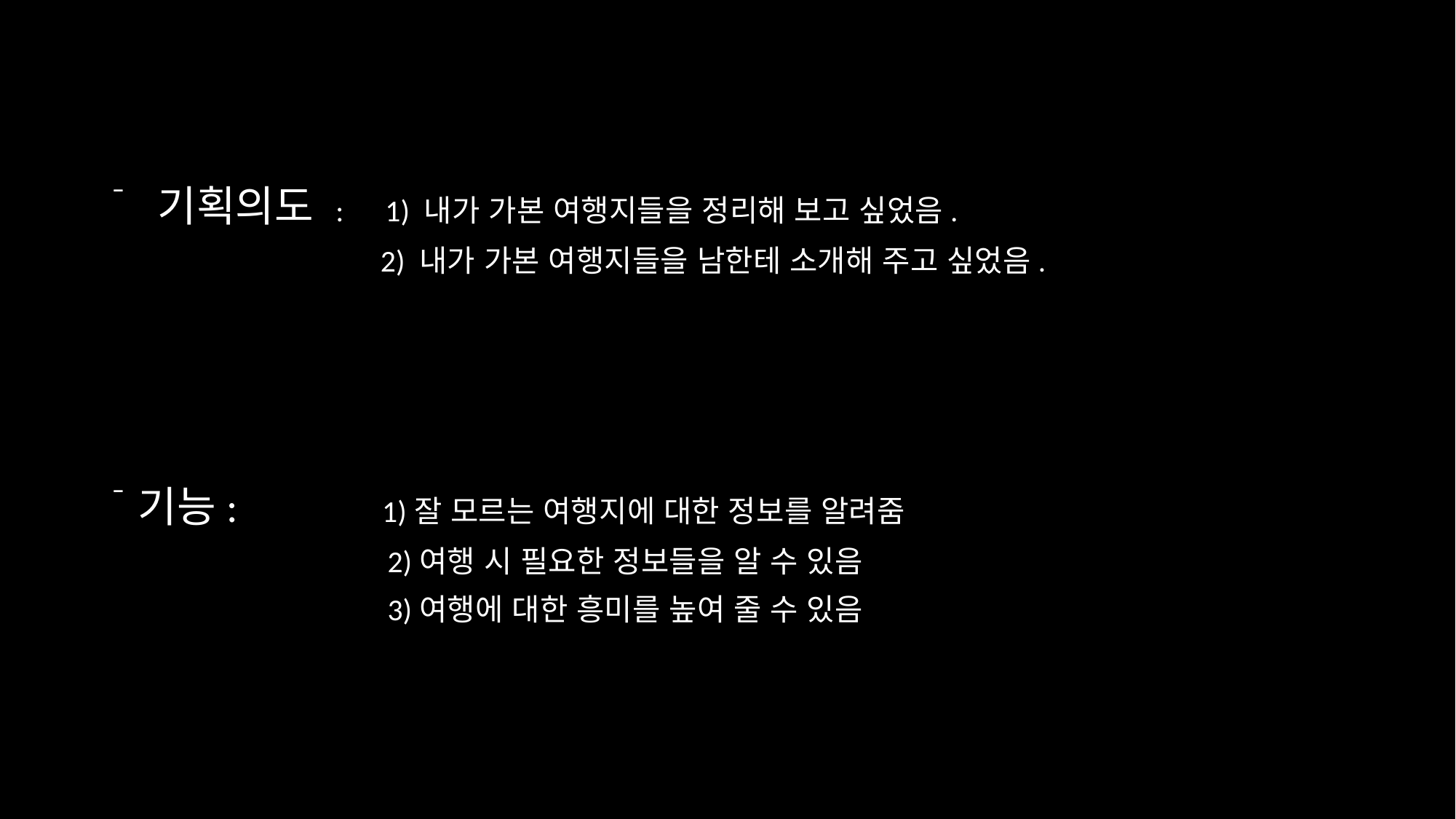

기획의도 :      1) 내가 가본 여행지들을 정리해 보고 싶었음.
                                       2) 내가 가본 여행지들을 남한테 소개해 주고 싶었음.

기능:               1)잘 모르는 여행지에 대한 정보를 알려줌
                                        2)여행 시 필요한 정보들을 알 수 있음
                                        3)여행에 대한 흥미를 높여 줄 수 있음